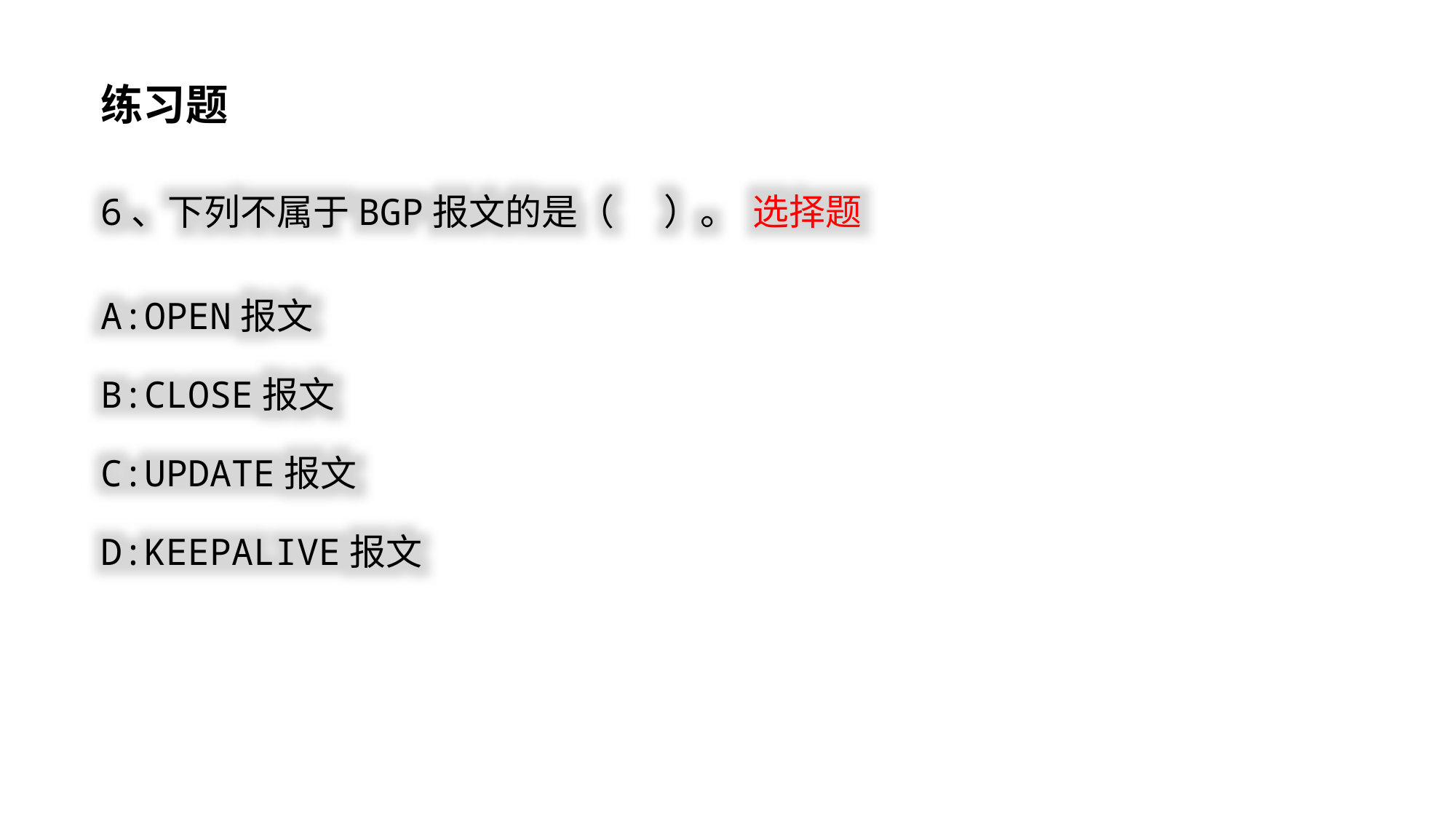

练习题
6、下列不属于BGP报文的是（      ）。  选择题

A:OPEN报文

B:CLOSE报文

C:UPDATE报文

D:KEEPALIVE报文